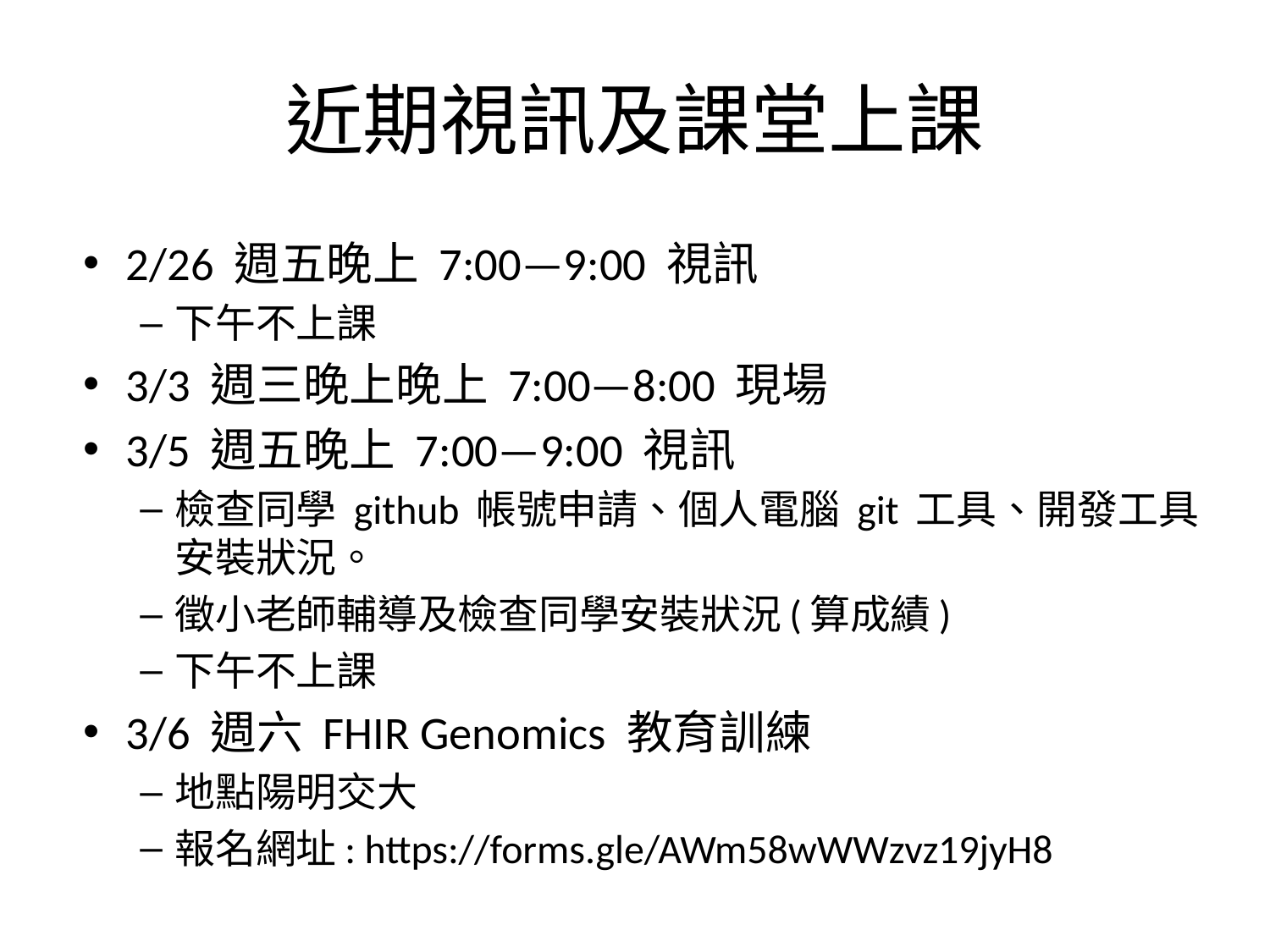

# 近期視訊及課堂上課
2/26 週五晚上 7:00—9:00 視訊
下午不上課
3/3 週三晚上晚上 7:00—8:00 現場
3/5 週五晚上 7:00—9:00 視訊
檢查同學 github 帳號申請、個人電腦 git 工具、開發工具安裝狀況。
徵小老師輔導及檢查同學安裝狀況(算成績)
下午不上課
3/6 週六 FHIR Genomics 教育訓練
地點陽明交大
報名網址: https://forms.gle/AWm58wWWzvz19jyH8